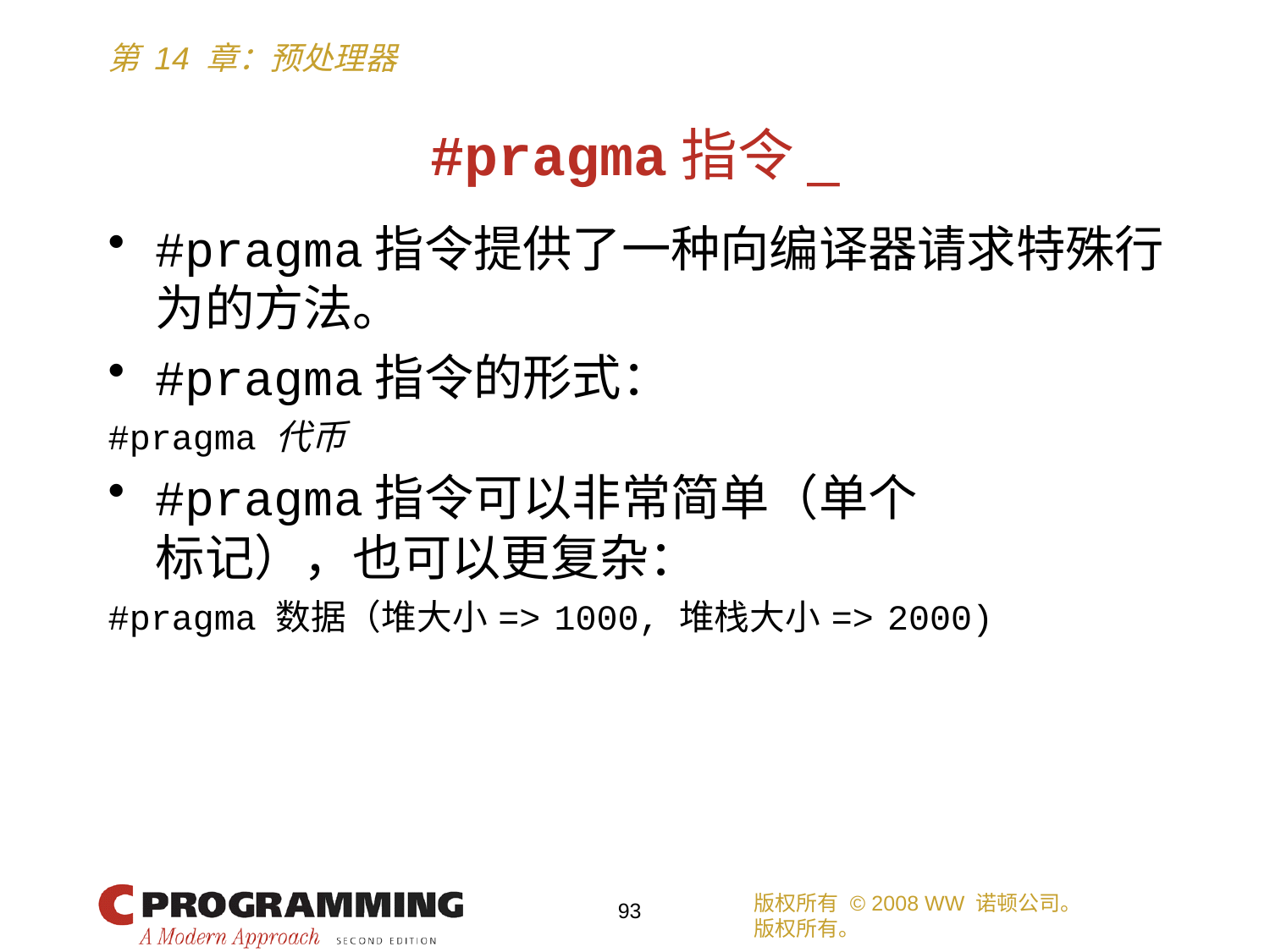

# #pragma指令_
#pragma指令提供了一种向编译器请求特殊行为的方法。
#pragma指令的形式：
#pragma 代币
#pragma指令可以非常简单（单个
标记），也可以更复杂：
#pragma 数据（堆大小 => 1000, 堆栈大小 => 2000)
版权所有 © 2008 WW 诺顿公司。
版权所有。
93